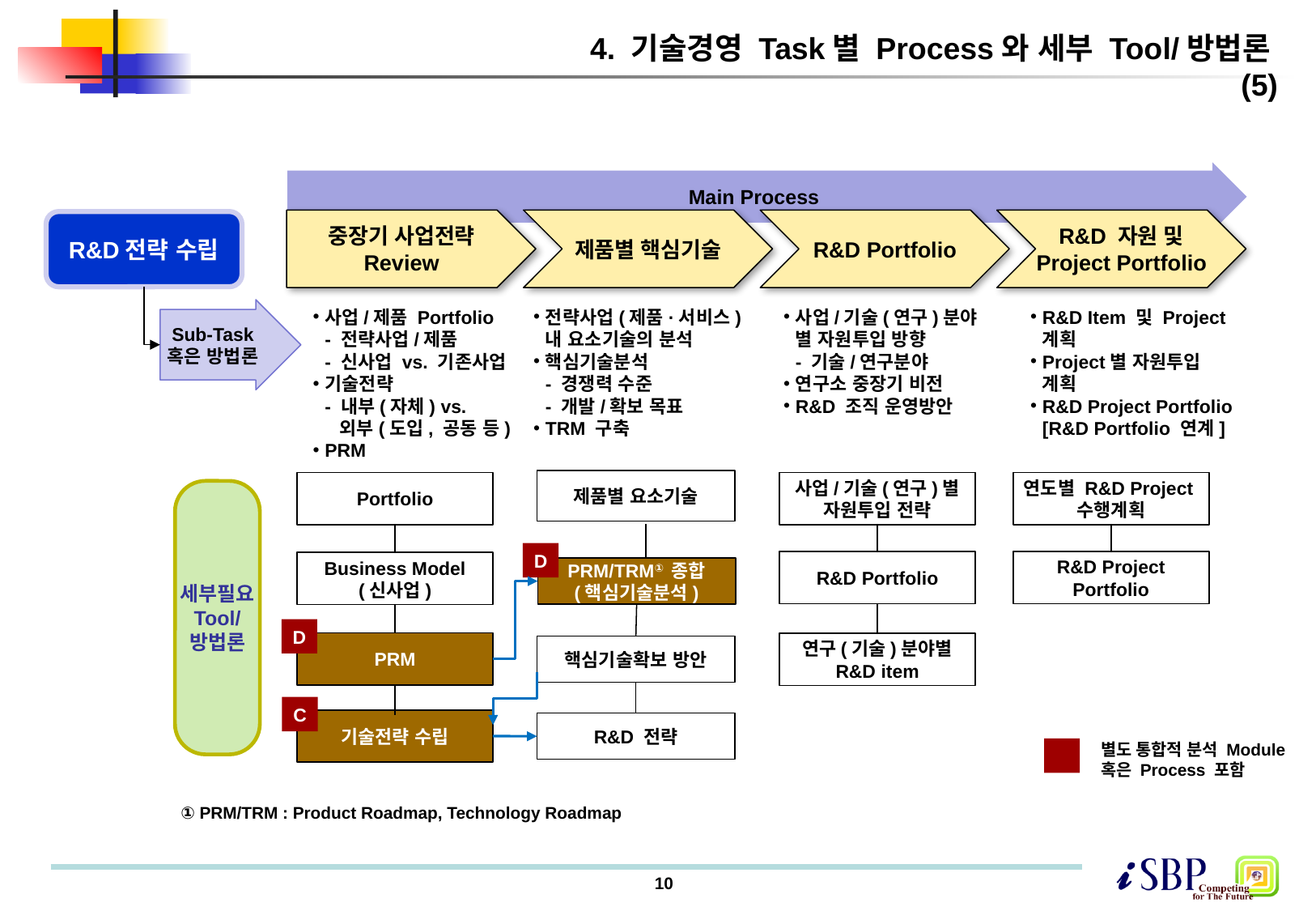

# 4. 기술경영 Task별 Process와 세부 Tool/방법론(5)
Main Process
중장기 사업전략
Review
제품별 핵심기술
R&D Portfolio
R&D 자원 및
Project Portfolio
R&D전략 수립
사업/제품 Portfolio
- 전략사업/제품
- 신사업 vs. 기존사업
기술전략
- 내부(자체) vs.
  외부(도입, 공동 등)
PRM
전략사업(제품·서비스)
내 요소기술의 분석
핵심기술분석
- 경쟁력 수준
- 개발/확보 목표
TRM 구축
사업/기술(연구)분야
별 자원투입 방향
- 기술/연구분야
연구소 중장기 비전
R&D 조직 운영방안
R&D Item 및 Project
계획
Project별 자원투입
계획
R&D Project Portfolio
[R&D Portfolio 연계]
Sub-Task
혹은 방법론
제품별 요소기술
Portfolio
사업/기술(연구)별
자원투입 전략
연도별 R&D Project
수행계획
세부필요
Tool/
방법론
D
R&D Portfolio
R&D Project
Portfolio
Business Model
(신사업)
PRM/TRM① 종합
(핵심기술분석)
D
PRM
연구(기술)분야별
R&D item
핵심기술확보 방안
C
기술전략 수립
R&D 전략
별도 통합적 분석 Module
혹은 Process 포함

① PRM/TRM : Product Roadmap, Technology Roadmap
10